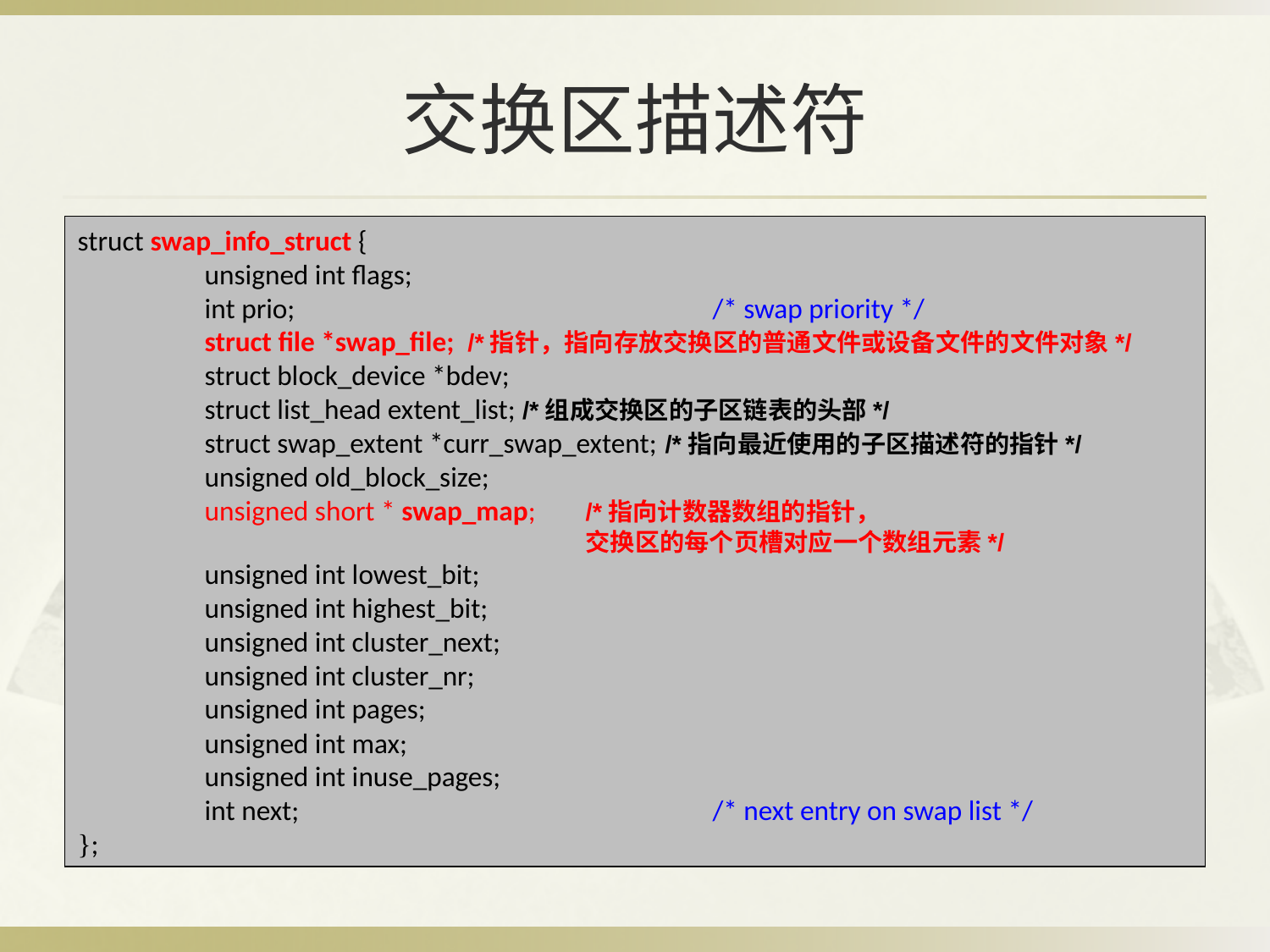

BBAAD9C20180234D78810CEA56E0B6D0E2B9B20918E83B70A6D98F34B1082BBC3B4CB53861613B0222C92008C846A8EC6DF921DA91D02BB11B4DC25E387E20DC24F5093D372C66F764BF29976F2244E727F1E0367CA8D314A8D6A1982F006CC8D8F62991BE0
# 交换区描述符
struct swap_info_struct {
	unsigned int flags;
	int prio;				/* swap priority */
	struct file *swap_file;  /*指针，指向存放交换区的普通文件或设备文件的文件对象*/
	struct block_device *bdev;
	struct list_head extent_list; /*组成交换区的子区链表的头部*/
	struct swap_extent *curr_swap_extent; /*指向最近使用的子区描述符的指针*/
	unsigned old_block_size;
	unsigned short * swap_map; 	/*指向计数器数组的指针，
				交换区的每个页槽对应一个数组元素*/
	unsigned int lowest_bit;
	unsigned int highest_bit;
	unsigned int cluster_next;
	unsigned int cluster_nr;
	unsigned int pages;
	unsigned int max;
	unsigned int inuse_pages;
	int next;				/* next entry on swap list */
};